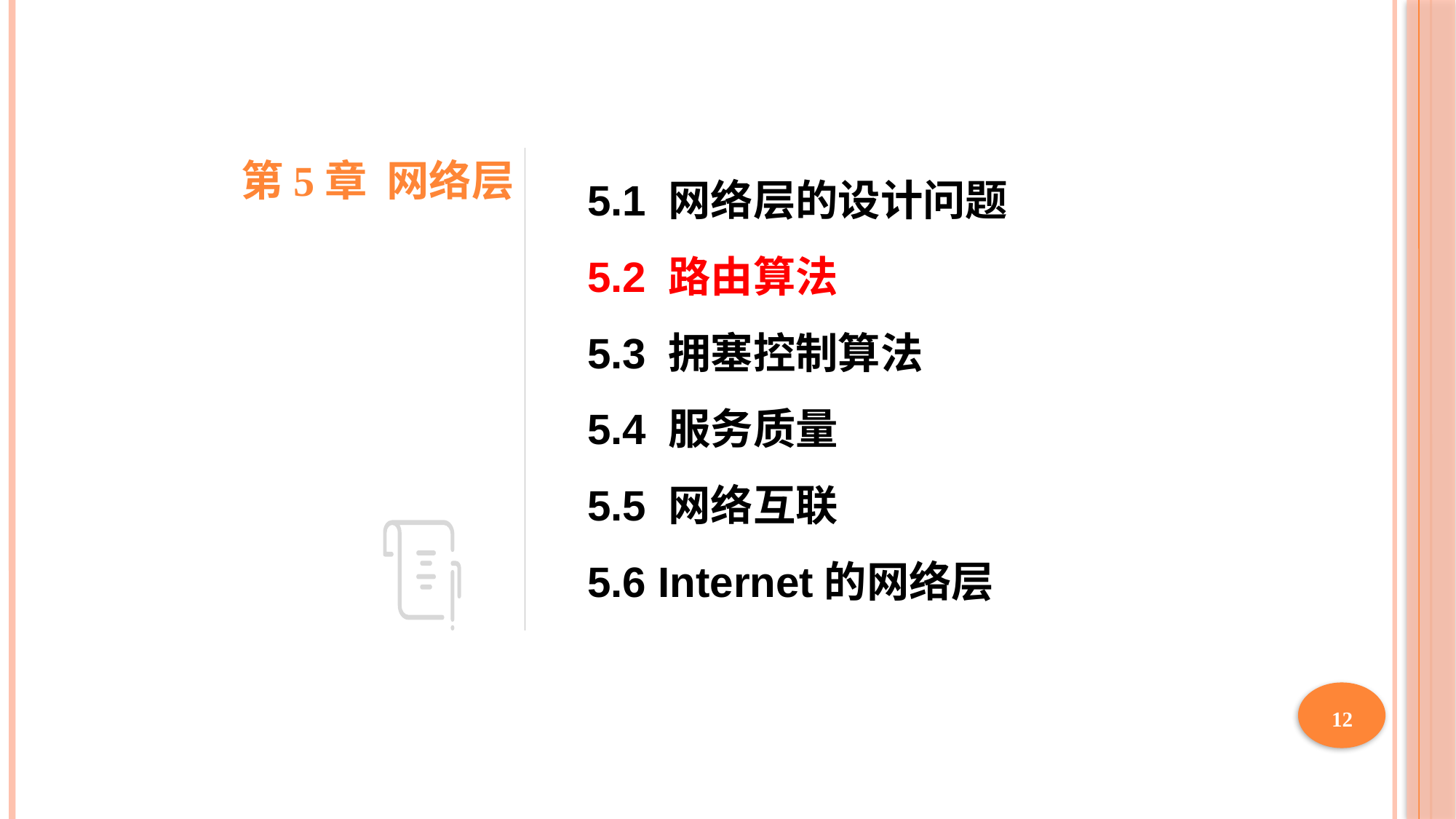

第5章  网络层

5.1 网络层的设计问题
5.2 路由算法
5.3 拥塞控制算法
5.4 服务质量
5.5 网络互联
5.6 Internet的网络层

12